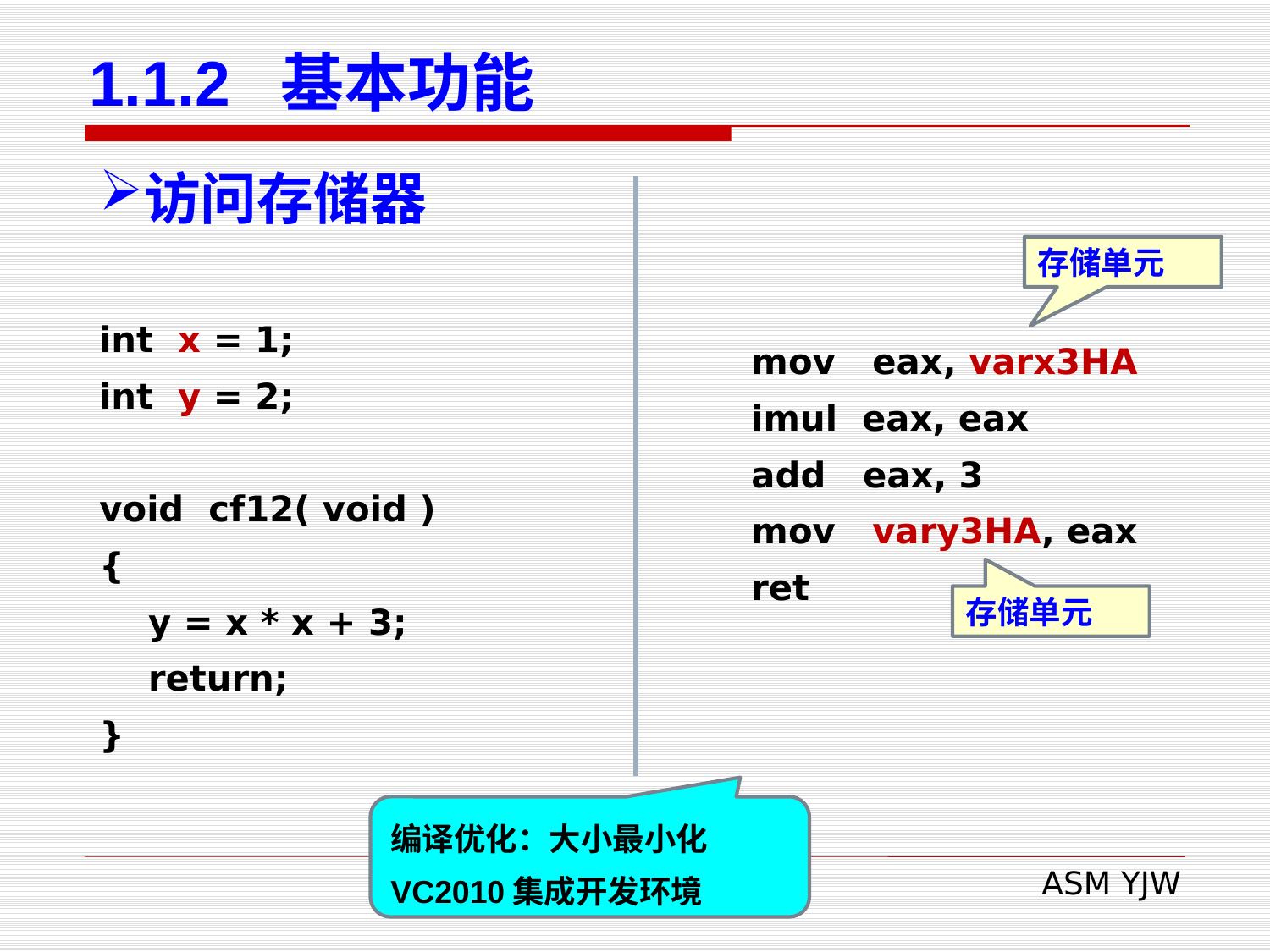

# 1.1.2  基本功能
访问存储器
存储单元
int  x = 1;
int  y = 2;

void  cf12( void )
{
    y = x * x + 3;
    return;
}
 mov   eax, varx3HA
 imul  eax, eax
 add   eax, 3
 mov   vary3HA, eax
 ret
存储单元
编译优化：大小最小化
VC2010集成开发环境